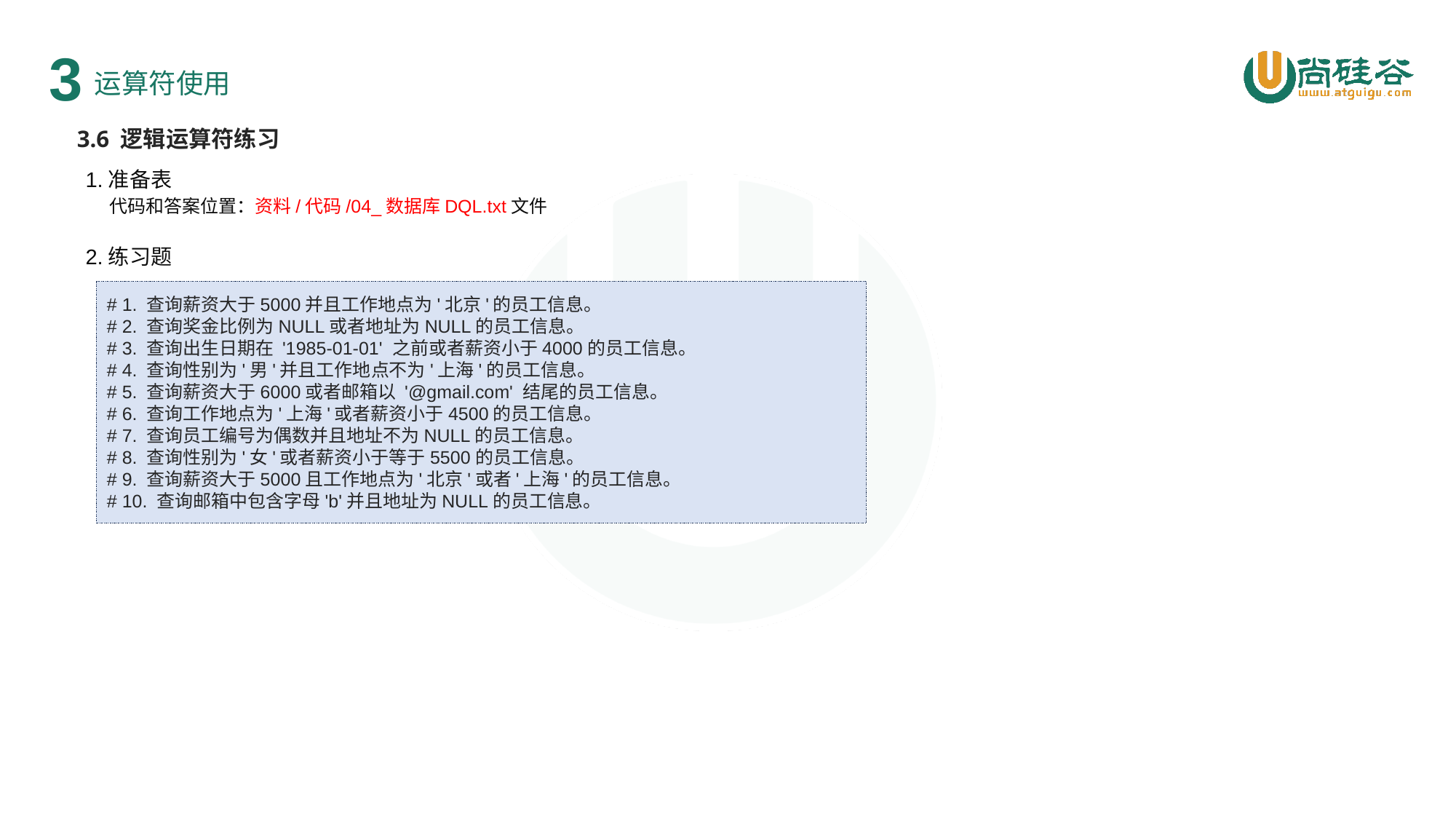

3
运算符使用
3.6 逻辑运算符练习
1.准备表
    代码和答案位置：资料/代码/04_数据库DQL.txt文件
2.练习题
# 1. 查询薪资大于5000并且工作地点为'北京'的员工信息。
# 2. 查询奖金比例为NULL或者地址为NULL的员工信息。
# 3. 查询出生日期在 '1985-01-01' 之前或者薪资小于4000的员工信息。
# 4. 查询性别为'男'并且工作地点不为'上海'的员工信息。
# 5. 查询薪资大于6000或者邮箱以 '@gmail.com' 结尾的员工信息。
# 6. 查询工作地点为'上海'或者薪资小于4500的员工信息。
# 7. 查询员工编号为偶数并且地址不为NULL的员工信息。
# 8. 查询性别为'女'或者薪资小于等于5500的员工信息。
# 9. 查询薪资大于5000且工作地点为'北京'或者'上海'的员工信息。
# 10. 查询邮箱中包含字母'b'并且地址为NULL的员工信息。